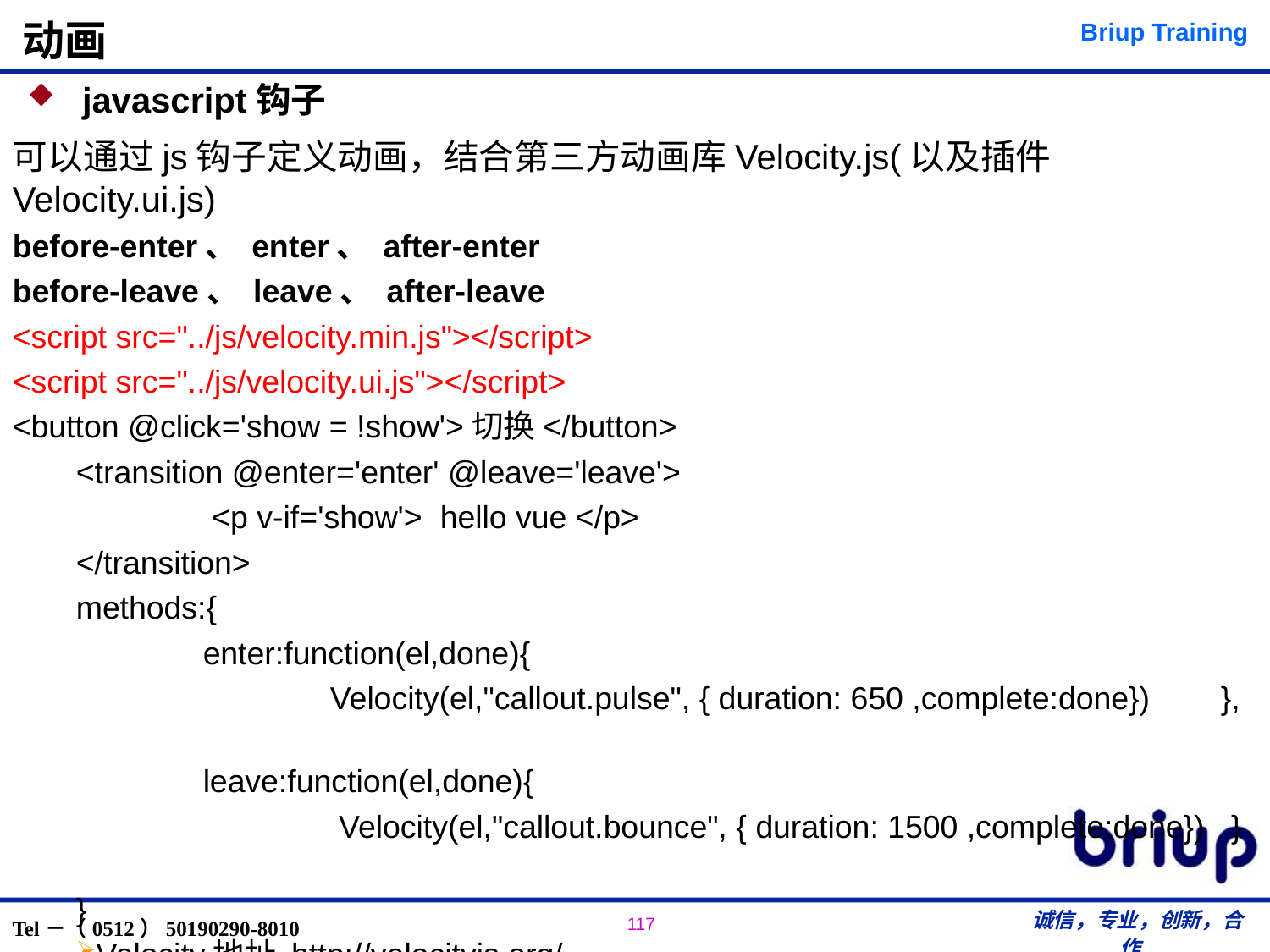

# 动画
 javascript钩子
可以通过js钩子定义动画，结合第三方动画库Velocity.js(以及插件Velocity.ui.js)
before-enter、 enter、 after-enter
before-leave、 leave、 after-leave
<script src="../js/velocity.min.js"></script>
<script src="../js/velocity.ui.js"></script>
<button @click='show = !show'>切换</button>
<transition @enter='enter' @leave='leave'>
	 <p v-if='show'>  hello vue </p>
</transition>
methods:{
	enter:function(el,done){
		Velocity(el,"callout.pulse", { duration: 650 ,complete:done})        },
	leave:function(el,done){
		 Velocity(el,"callout.bounce", { duration: 1500 ,complete:done})   }
}
Velocity地址 http://velocityjs.org/